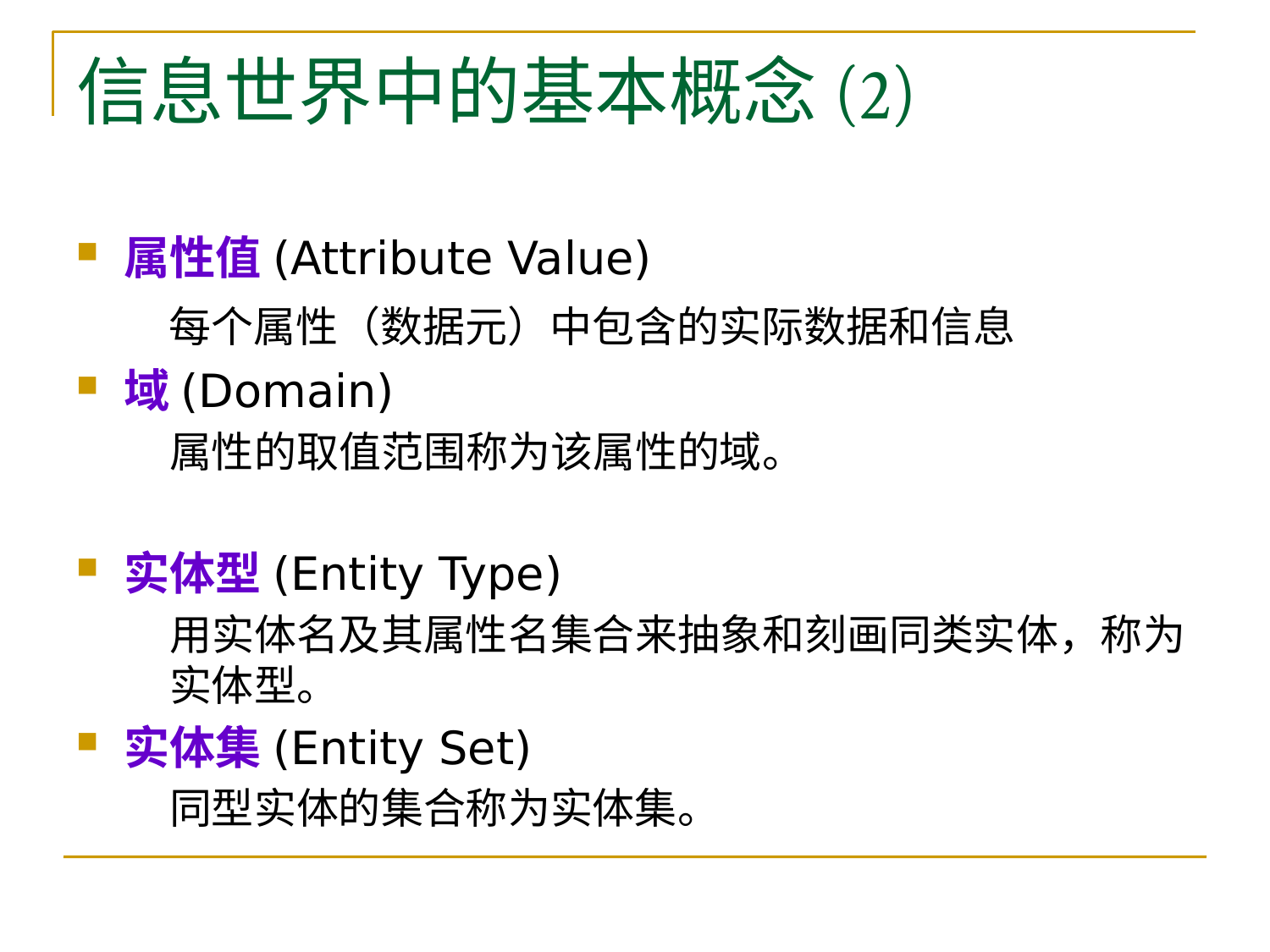

# 信息世界中的基本概念(2)
属性值(Attribute Value)
	   每个属性（数据元）中包含的实际数据和信息
域(Domain)
	属性的取值范围称为该属性的域。

实体型(Entity Type)
	用实体名及其属性名集合来抽象和刻画同类实体，称为实体型。
实体集(Entity Set)
	同型实体的集合称为实体集。